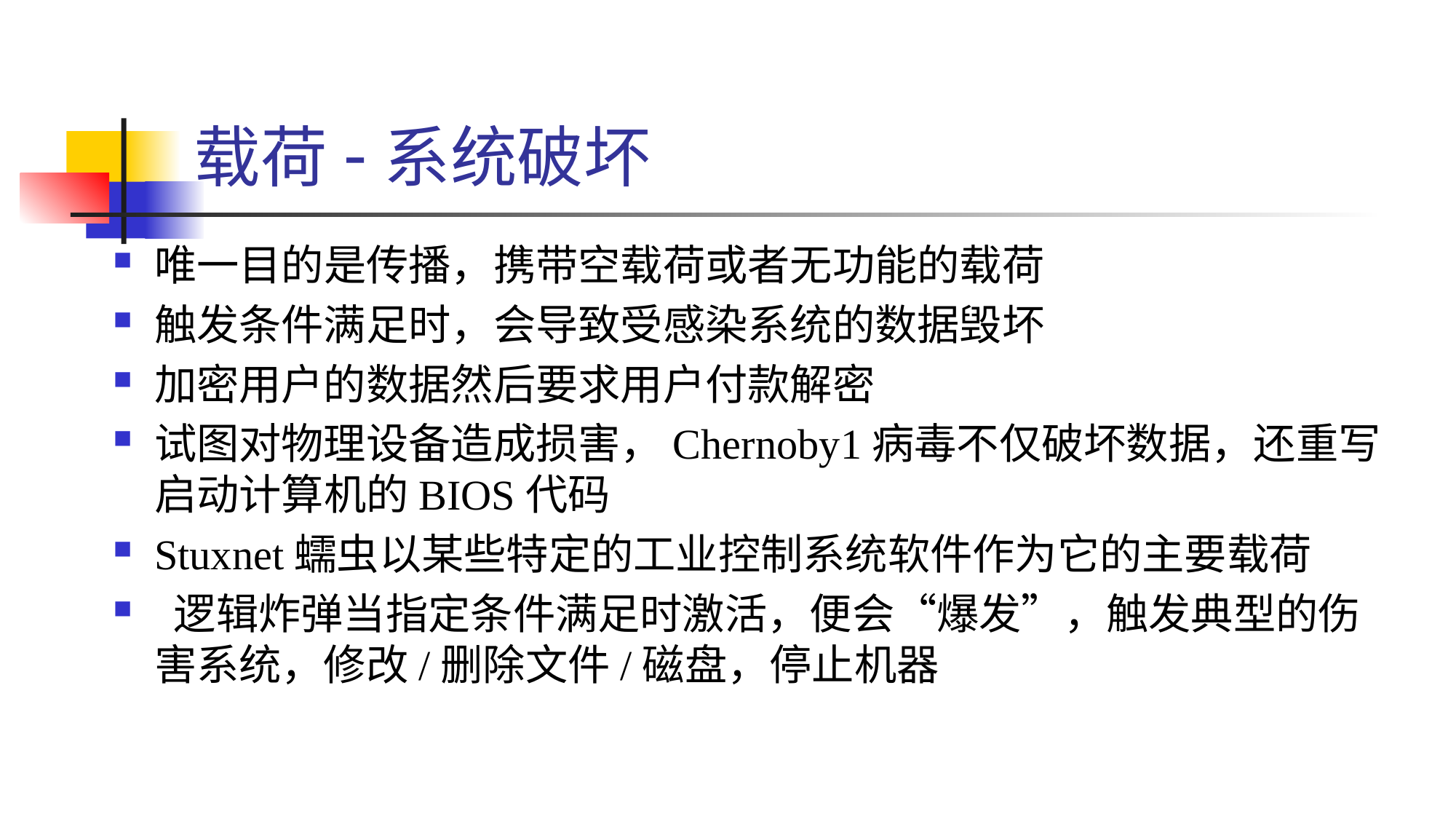

# 载荷-系统破坏
唯一目的是传播，携带空载荷或者无功能的载荷
触发条件满足时，会导致受感染系统的数据毁坏
加密用户的数据然后要求用户付款解密
试图对物理设备造成损害，Chernoby1病毒不仅破坏数据，还重写启动计算机的BIOS代码
Stuxnet蠕虫以某些特定的工业控制系统软件作为它的主要载荷
 逻辑炸弹当指定条件满足时激活，便会“爆发”，触发典型的伤害系统，修改/删除文件/磁盘，停止机器